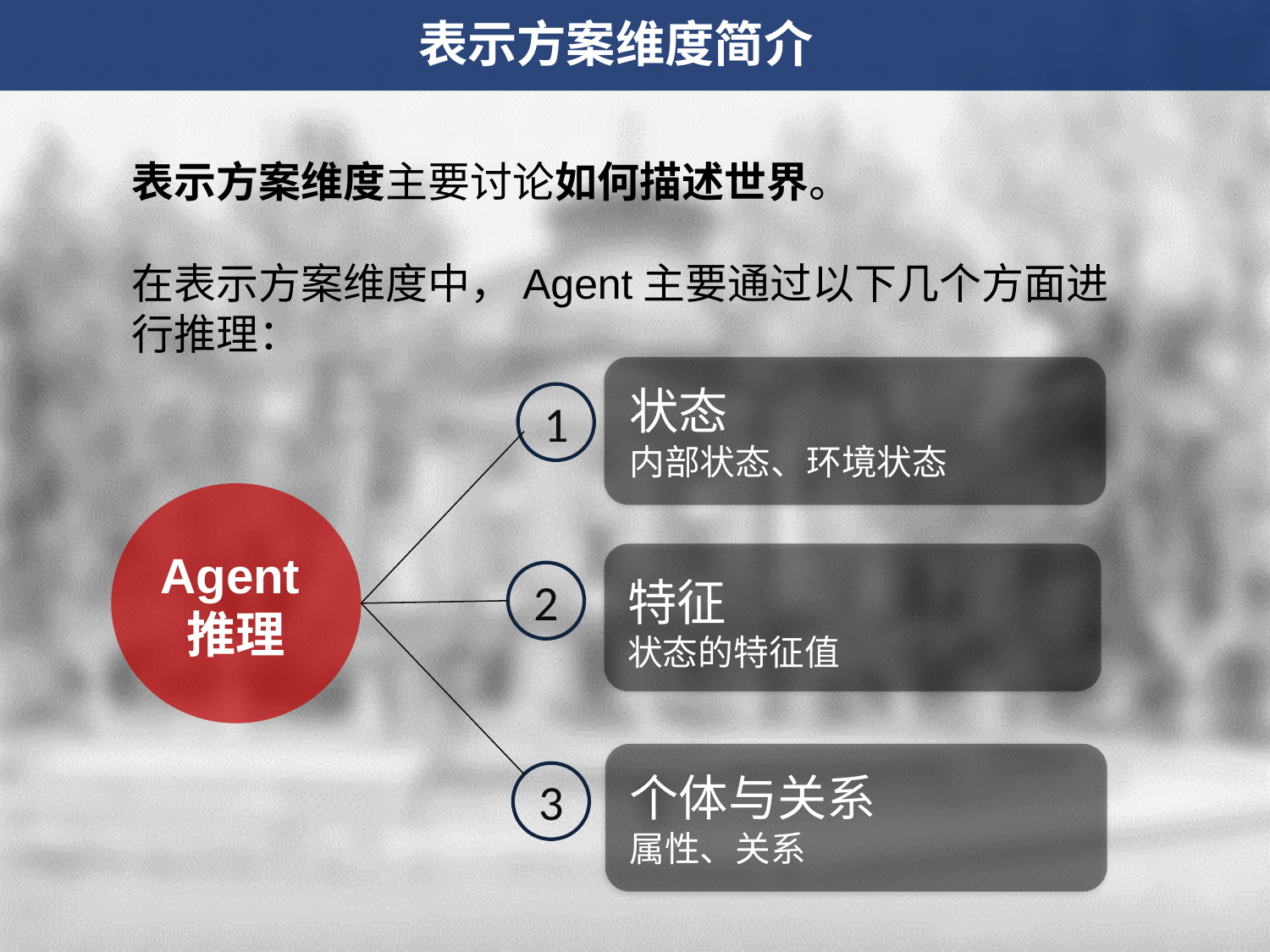

表示方案维度简介
表示方案维度主要讨论如何描述世界。

在表示方案维度中，Agent主要通过以下几个方面进行推理：

状态
内部状态、环境状态
1
Agent推理

2
特征
状态的特征值

个体与关系
属性、关系
3